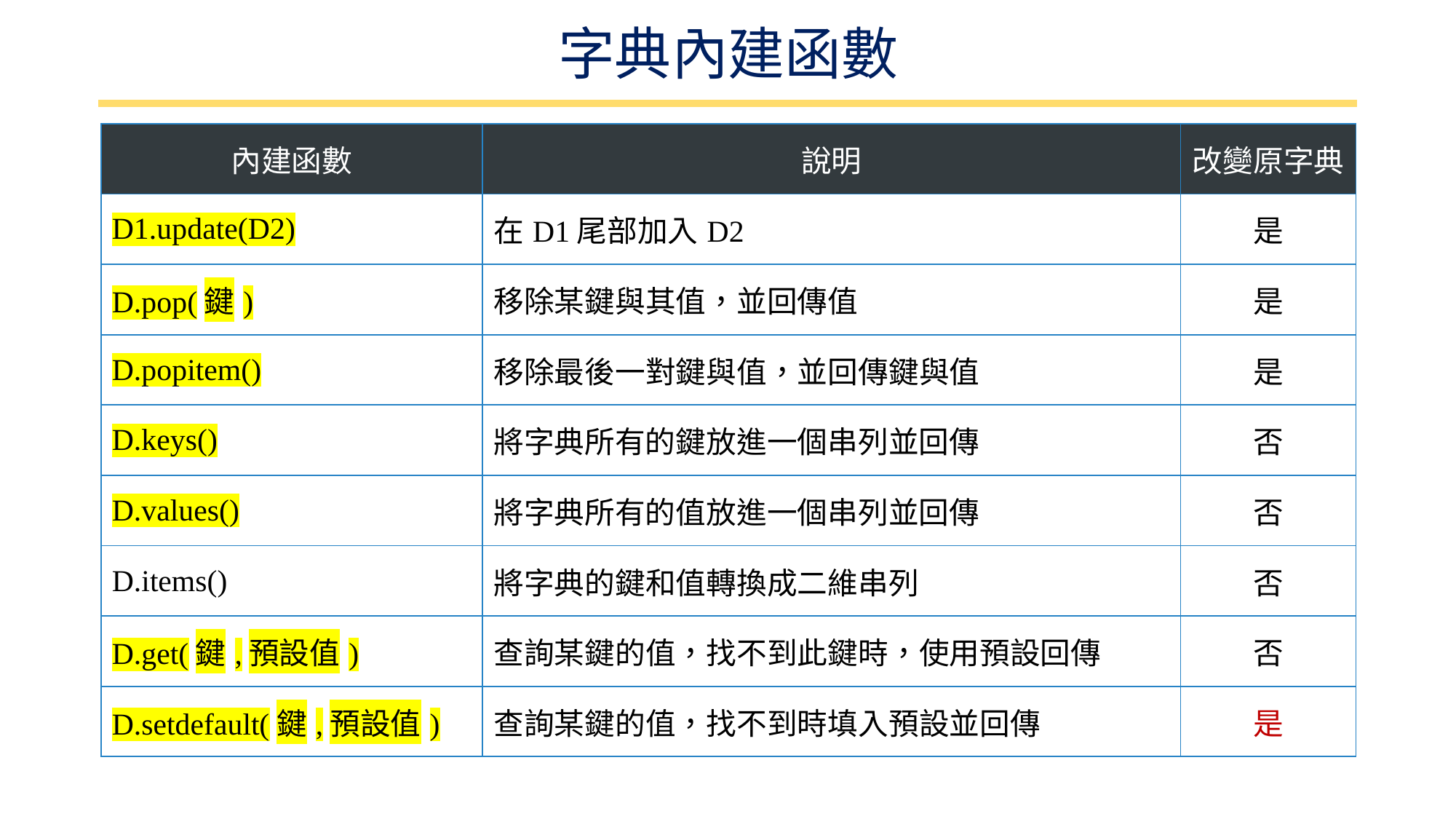

# 字典內建函數
| 內建函數 | 說明 | 改變原字典 |
| --- | --- | --- |
| D1.update(D2) | 在D1尾部加入D2 | 是 |
| D.pop(鍵) | 移除某鍵與其值，並回傳值 | 是 |
| D.popitem() | 移除最後一對鍵與值，並回傳鍵與值 | 是 |
| D.keys() | 將字典所有的鍵放進一個串列並回傳 | 否 |
| D.values() | 將字典所有的值放進一個串列並回傳 | 否 |
| D.items() | 將字典的鍵和值轉換成二維串列 | 否 |
| D.get(鍵,預設值) | 查詢某鍵的值，找不到此鍵時，使用預設回傳 | 否 |
| D.setdefault(鍵,預設值) | 查詢某鍵的值，找不到時填入預設並回傳 | 是 |